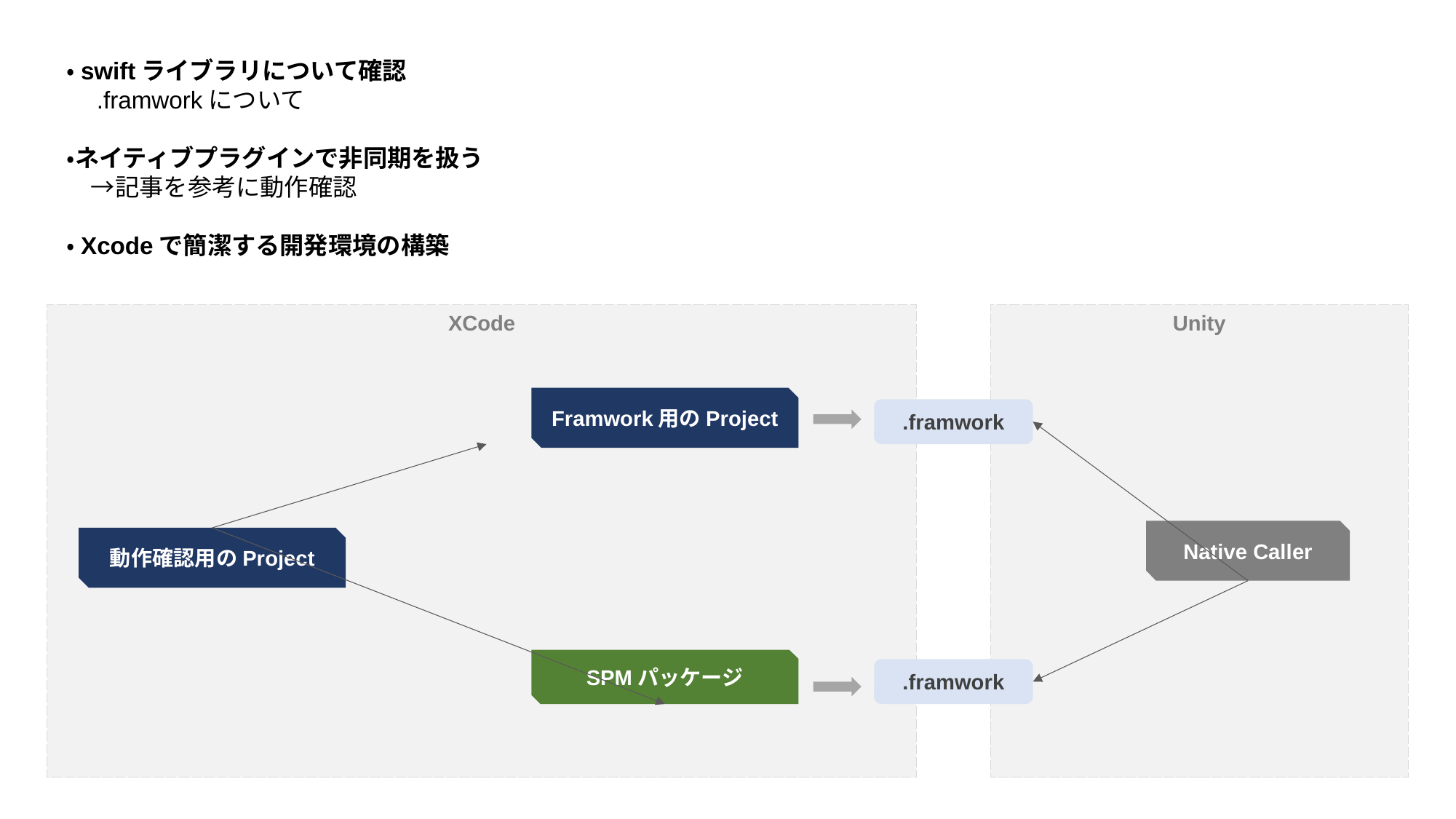

・swiftライブラリについて確認
　.framworkについて

・ネイティブプラグインで非同期を扱う
　→記事を参考に動作確認

・Xcodeで簡潔する開発環境の構築
Unity

XCode

Framwork用のProject
.framwork

Native Caller
動作確認用のProject
SPMパッケージ
.framwork